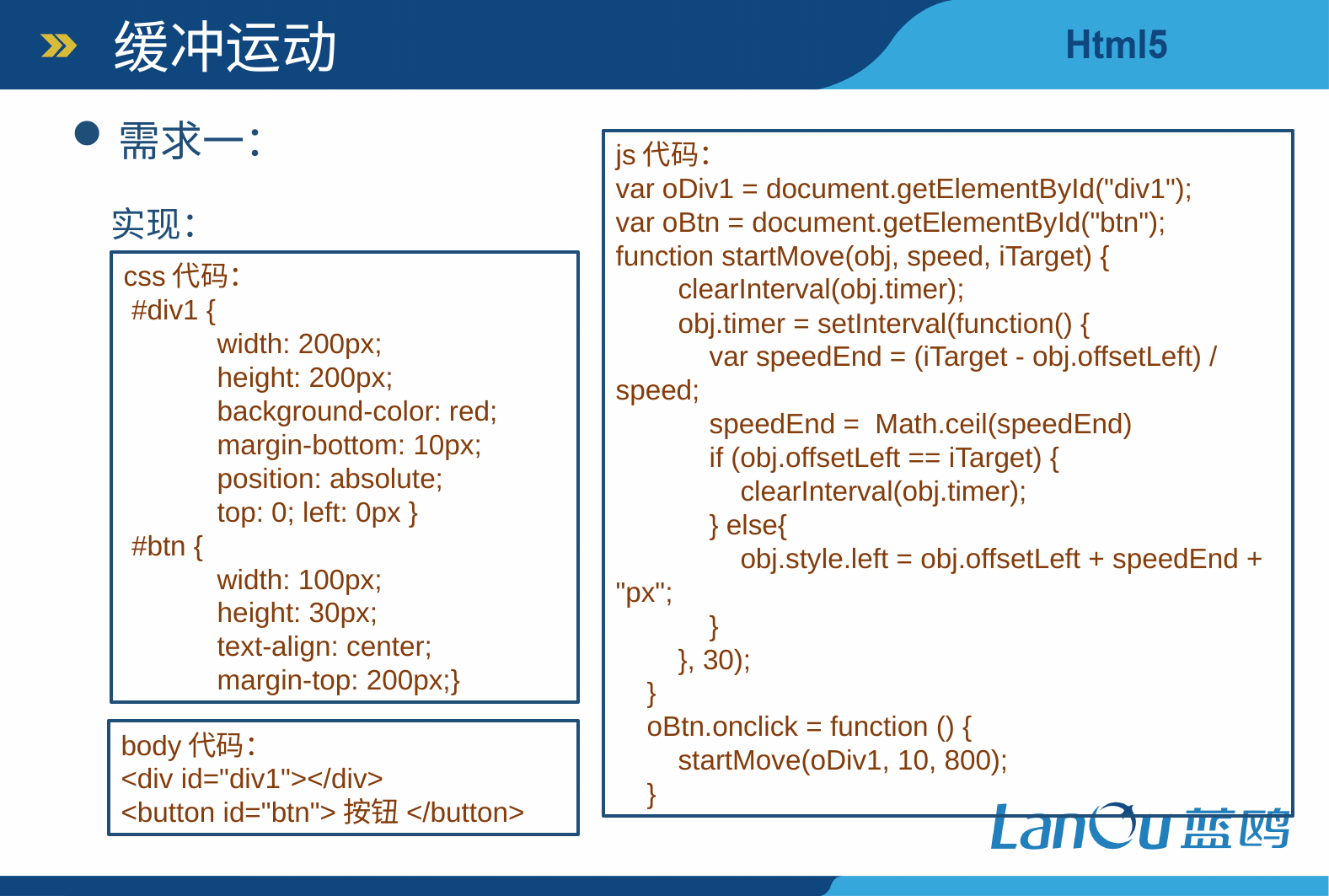

缓冲运动
需求一：

    实现：
js代码：
var oDiv1 = document.getElementById("div1");
var oBtn = document.getElementById("btn");
function startMove(obj, speed, iTarget) {
        clearInterval(obj.timer);
        obj.timer = setInterval(function() {
            var speedEnd = (iTarget - obj.offsetLeft) / speed;
            speedEnd =  Math.ceil(speedEnd)
            if (obj.offsetLeft == iTarget) {
                clearInterval(obj.timer);
            } else{
                obj.style.left = obj.offsetLeft + speedEnd + "px";
            }
        }, 30);
    }
    oBtn.onclick = function () {
        startMove(oDiv1, 10, 800);
    }

css代码：
 #div1 {
            width: 200px;
            height: 200px;
            background-color: red;
            margin-bottom: 10px;
            position: absolute;
            top: 0; left: 0px }
 #btn {
            width: 100px;
            height: 30px;
            text-align: center;
            margin-top: 200px;}
body代码：
<div id="div1"></div>
<button id="btn">按钮</button>